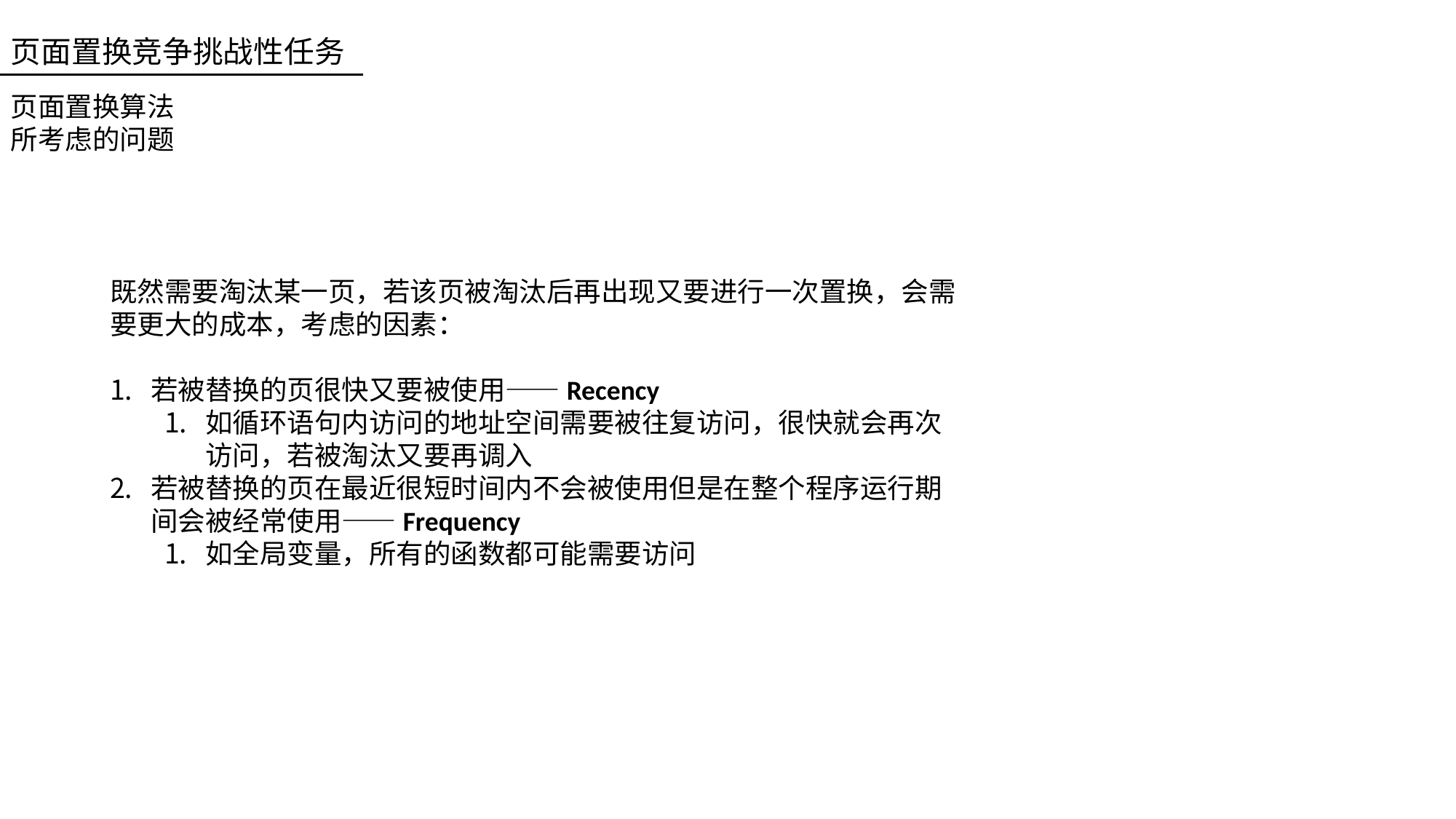

页面置换竞争挑战性任务
页面置换算法
所考虑的问题
既然需要淘汰某一页，若该页被淘汰后再出现又要进行一次置换，会需要更大的成本，考虑的因素：

若被替换的页很快又要被使用——Recency
如循环语句内访问的地址空间需要被往复访问，很快就会再次访问，若被淘汰又要再调入
若被替换的页在最近很短时间内不会被使用但是在整个程序运行期间会被经常使用——Frequency
如全局变量，所有的函数都可能需要访问